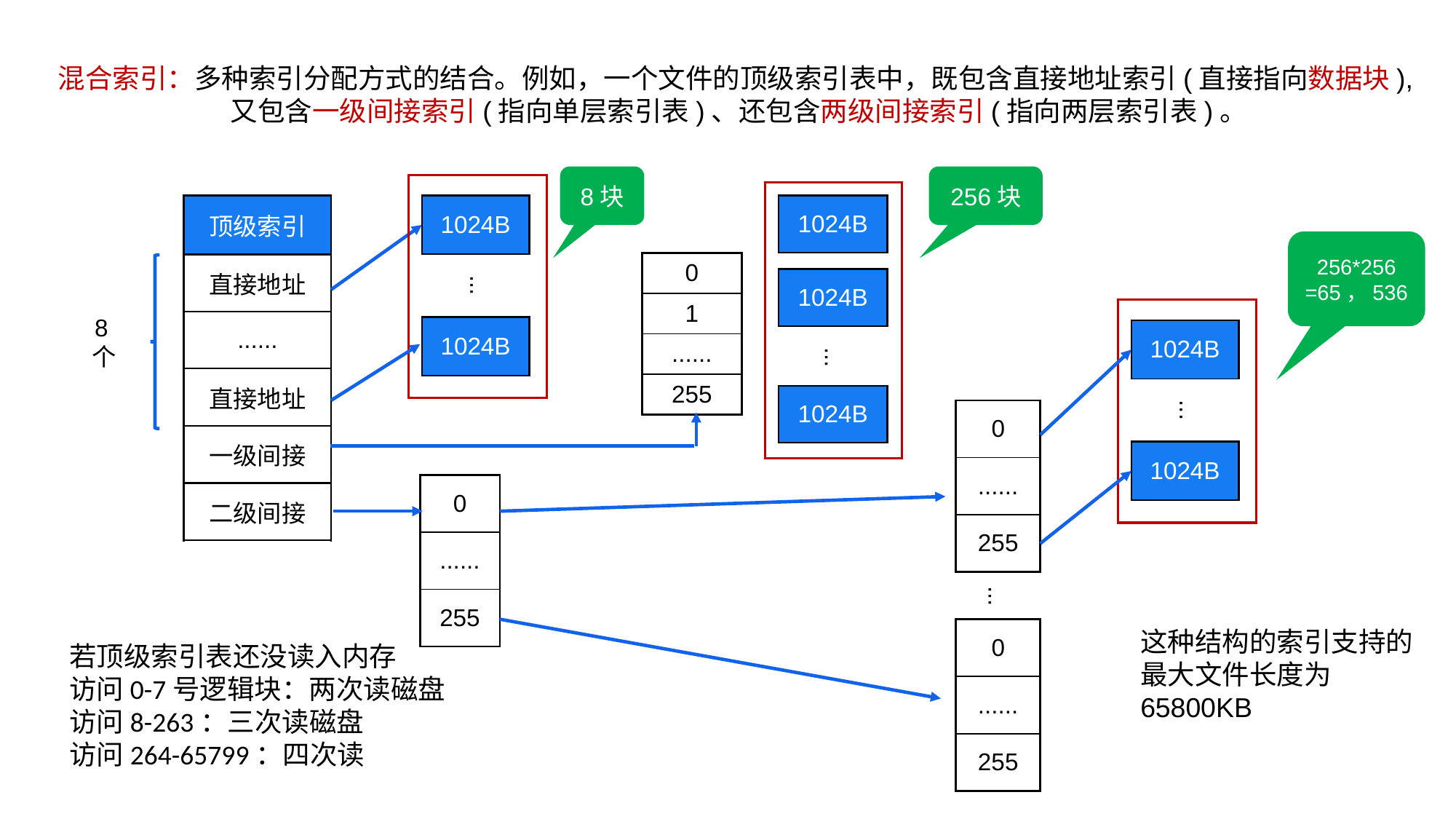

混合索引：多种索引分配方式的结合。例如，一个文件的顶级索引表中，既包含直接地址索引(直接指向数据块),又包含一级间接索引(指向单层索引表)、还包含两级间接索引(指向两层索引表)。
8块
256块

| 顶级索引 |
| --- |
| 直接地址 |
| ...... |
| 直接地址 |
| 一级间接 |
| 二级间接 |
| 1024B |
| --- |
| 1024B |
| --- |
256*256
=65，536
| 0 |
| --- |
| 1 |
| ...... |
| 255 |

...
| 1024B |
| --- |

8个
| 1024B |
| --- |
| 1024B |
| --- |
...
| 1024B |
| --- |
...
| 0 |
| --- |
| ...... |
| 255 |
| 1024B |
| --- |
| 0 |
| --- |
| ...... |
| 255 |
...
| 0 |
| --- |
| ...... |
| 255 |
这种结构的索引支持的最大文件长度为65800KB
若顶级索引表还没读入内存
访问0-7号逻辑块：两次读磁盘
访问8-263：三次读磁盘
访问264-65799：四次读